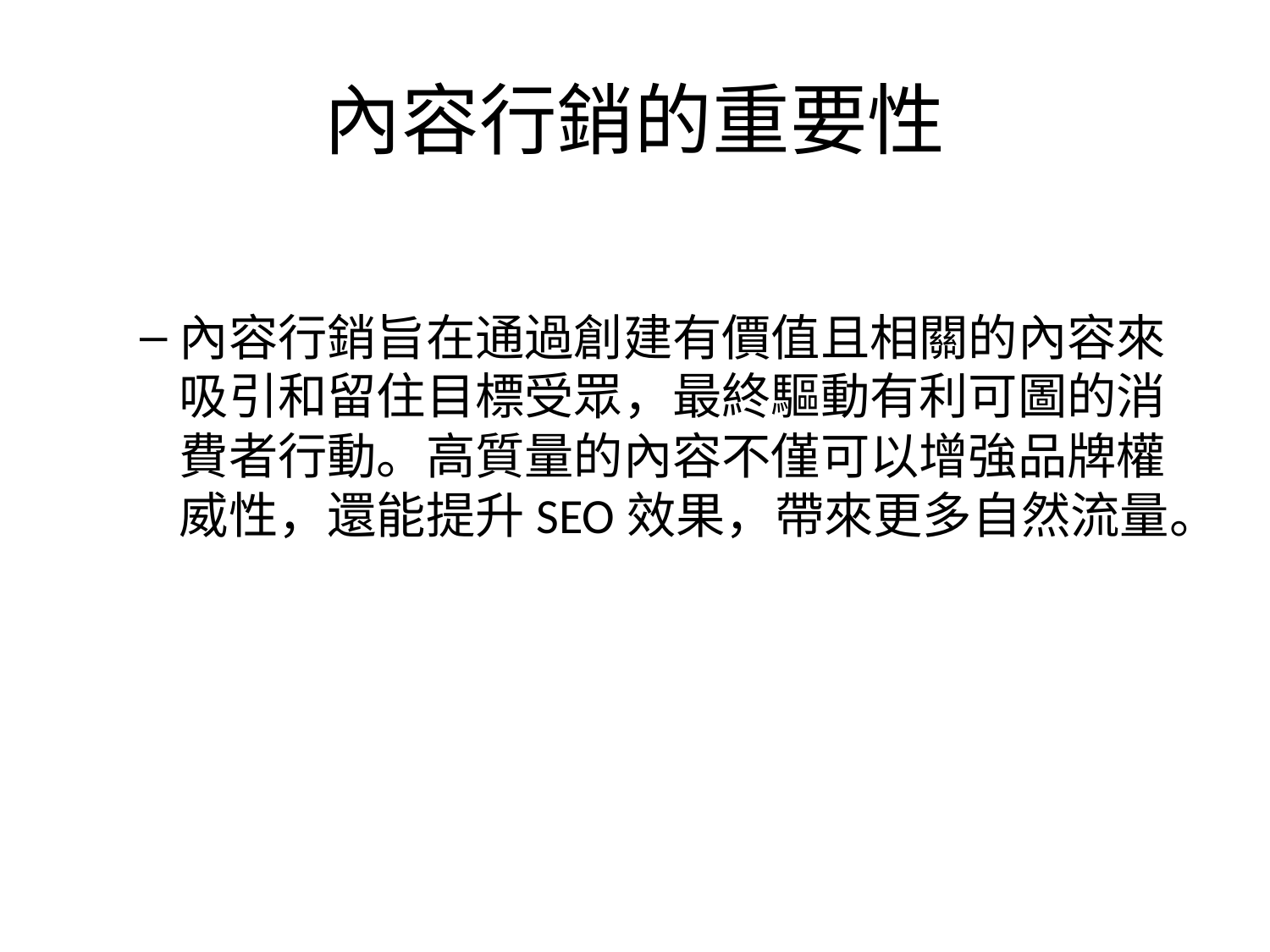

# 內容行銷的重要性

內容行銷旨在通過創建有價值且相關的內容來吸引和留住目標受眾，最終驅動有利可圖的消費者行動。高質量的內容不僅可以增強品牌權威性，還能提升SEO效果，帶來更多自然流量。